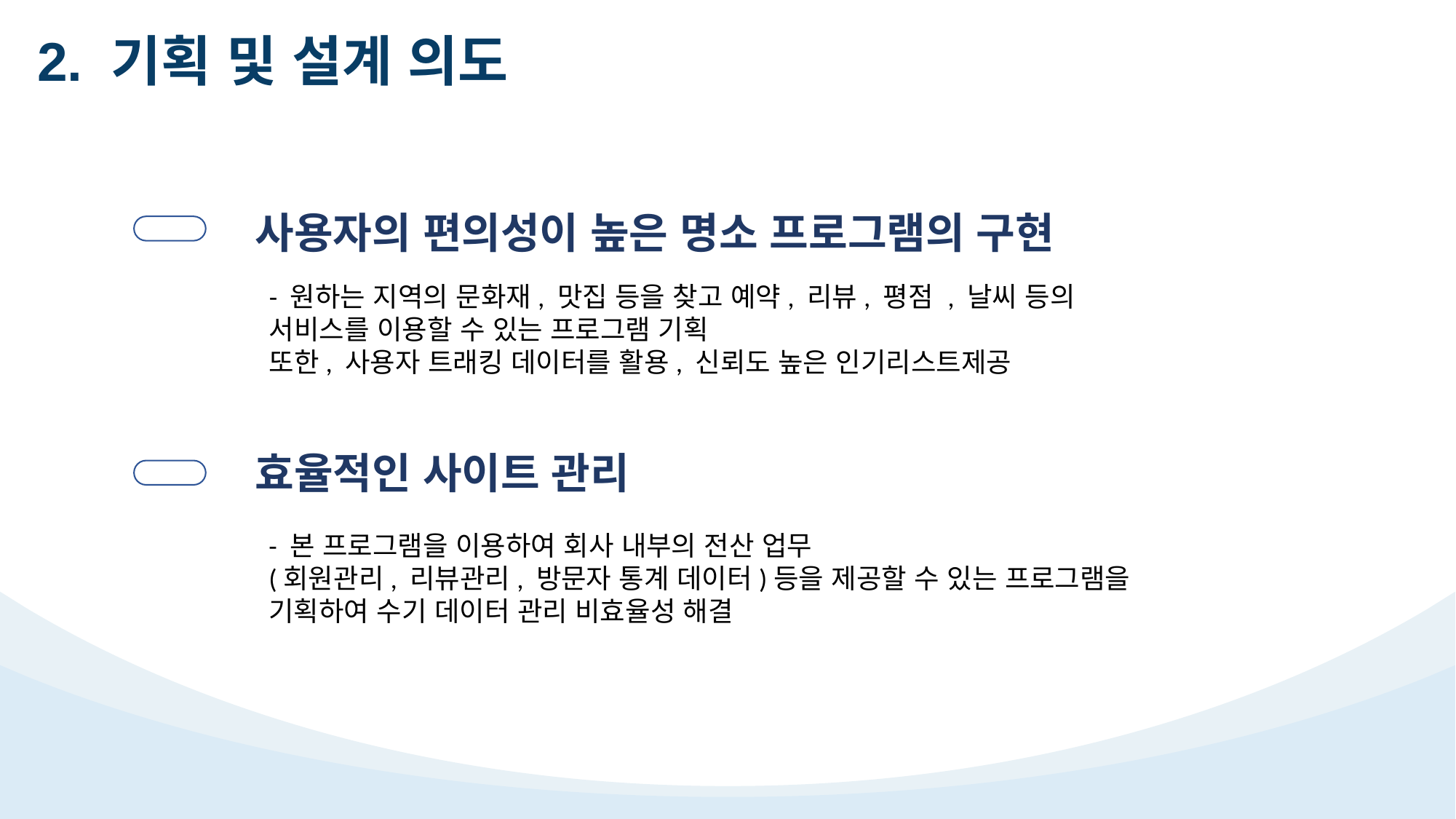

2. 기획 및 설계 의도

사용자의 편의성이 높은 명소 프로그램의 구현

- 원하는 지역의 문화재, 맛집 등을 찾고 예약, 리뷰, 평점 , 날씨 등의 서비스를 이용할 수 있는 프로그램 기획
또한, 사용자 트래킹 데이터를 활용, 신뢰도 높은 인기리스트제공
효율적인 사이트 관리

- 본 프로그램을 이용하여 회사 내부의 전산 업무
(회원관리, 리뷰관리, 방문자 통계 데이터)등을 제공할 수 있는 프로그램을 기획하여 수기 데이터 관리 비효율성 해결